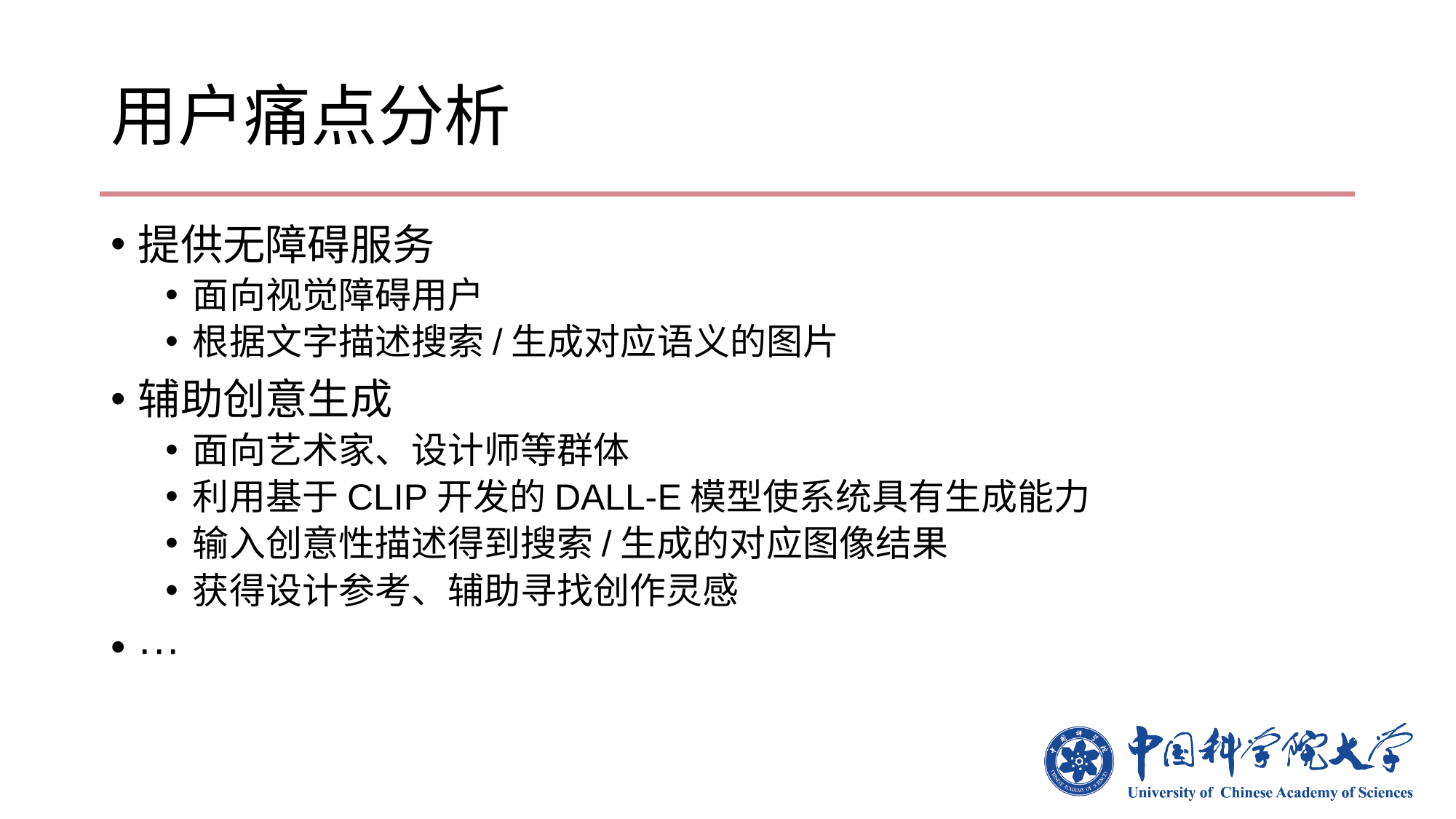

# 用户痛点分析
提供无障碍服务
面向视觉障碍用户
根据文字描述搜索/生成对应语义的图片
辅助创意生成
面向艺术家、设计师等群体
利用基于CLIP开发的DALL-E模型使系统具有生成能力
输入创意性描述得到搜索/生成的对应图像结果
获得设计参考、辅助寻找创作灵感
···